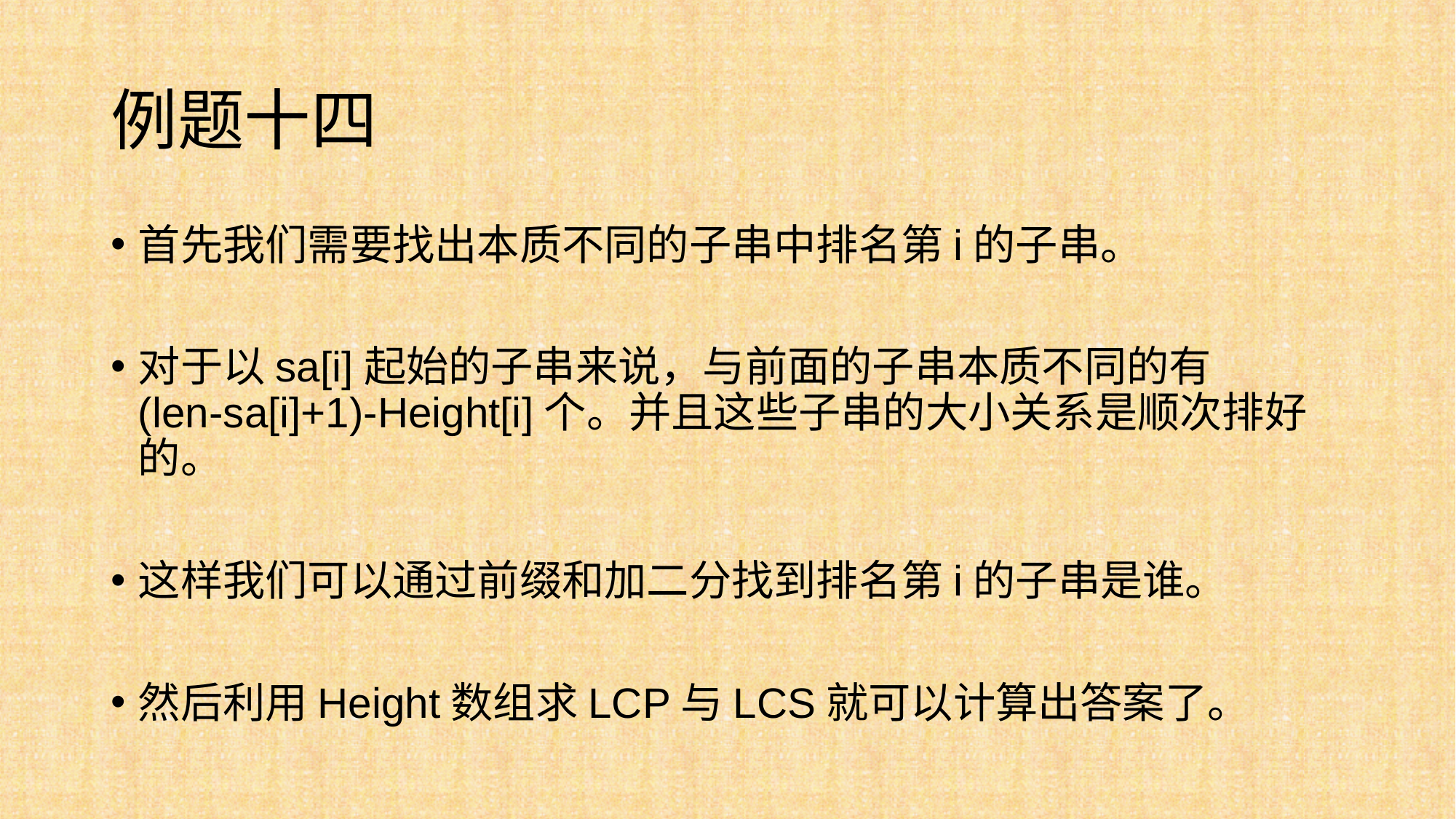

# 例题十四
首先我们需要找出本质不同的子串中排名第i的子串。

对于以sa[i]起始的子串来说，与前面的子串本质不同的有       (len-sa[i]+1)-Height[i]个。并且这些子串的大小关系是顺次排好的。

这样我们可以通过前缀和加二分找到排名第i的子串是谁。

然后利用Height数组求LCP与LCS就可以计算出答案了。